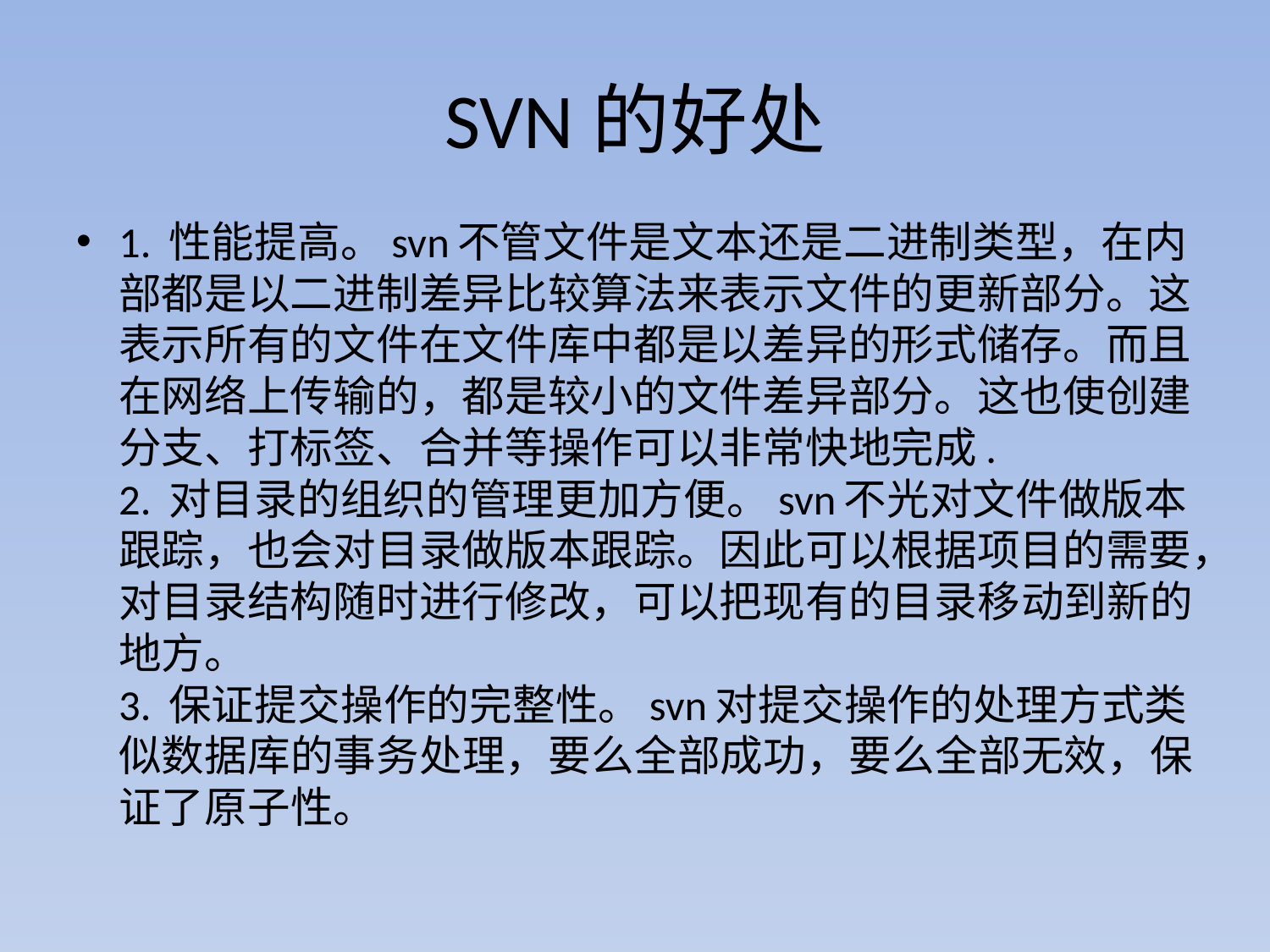

# SVN的好处
1. 性能提高。svn不管文件是文本还是二进制类型，在内部都是以二进制差异比较算法来表示文件的更新部分。这表示所有的文件在文件库中都是以差异的形式储存。而且在网络上传输的，都是较小的文件差异部分。这也使创建分支、打标签、合并等操作可以非常快地完成.
2. 对目录的组织的管理更加方便。svn不光对文件做版本跟踪，也会对目录做版本跟踪。因此可以根据项目的需要，对目录结构随时进行修改，可以把现有的目录移动到新的地方。
3. 保证提交操作的完整性。svn对提交操作的处理方式类似数据库的事务处理，要么全部成功，要么全部无效，保证了原子性。